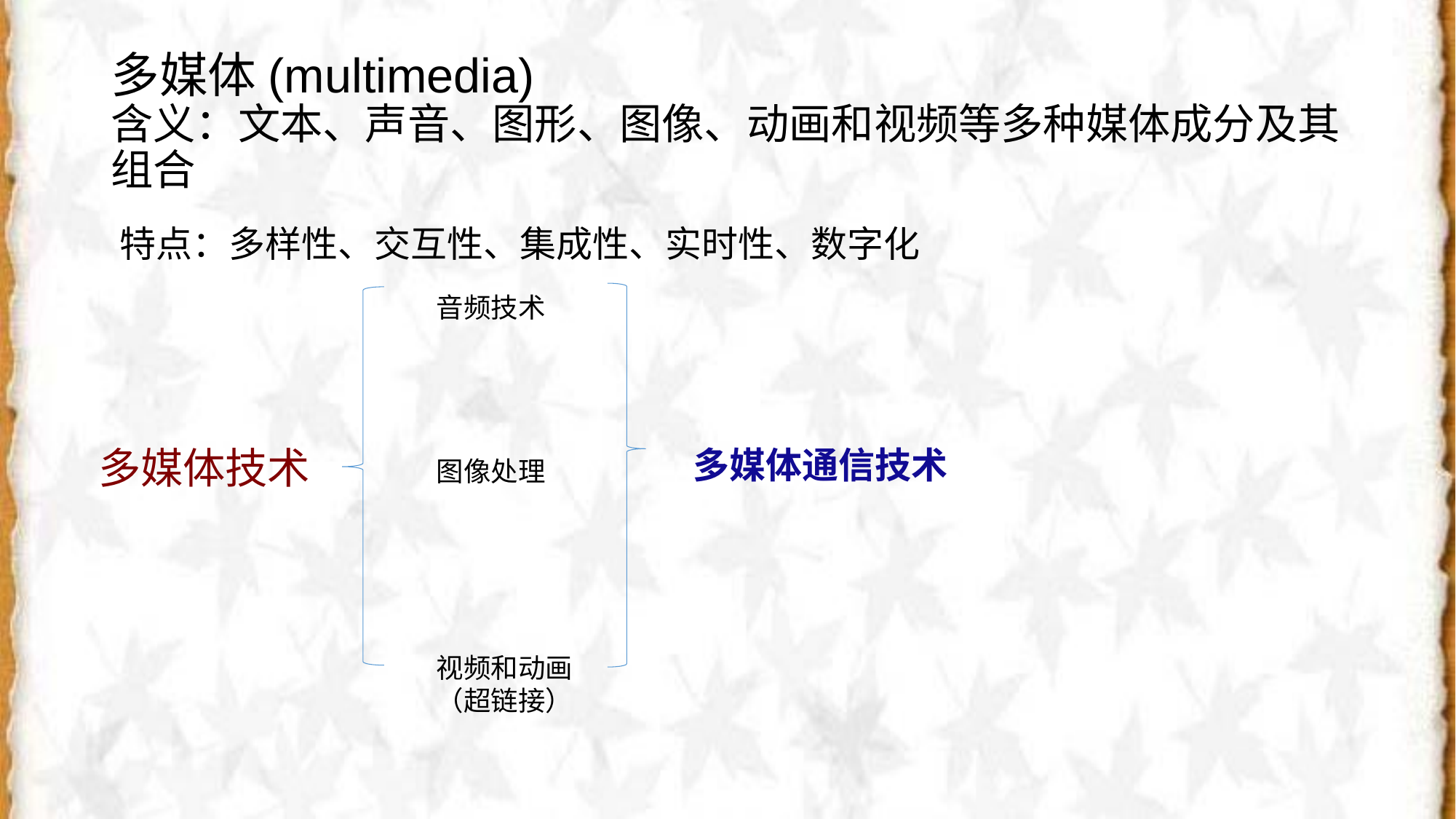

# 多媒体(multimedia) 含义：文本、声音、图形、图像、动画和视频等多种媒体成分及其组合
特点：多样性、交互性、集成性、实时性、数字化

音频技术

图像处理

视频和动画（超链接）

多媒体技术
多媒体通信技术